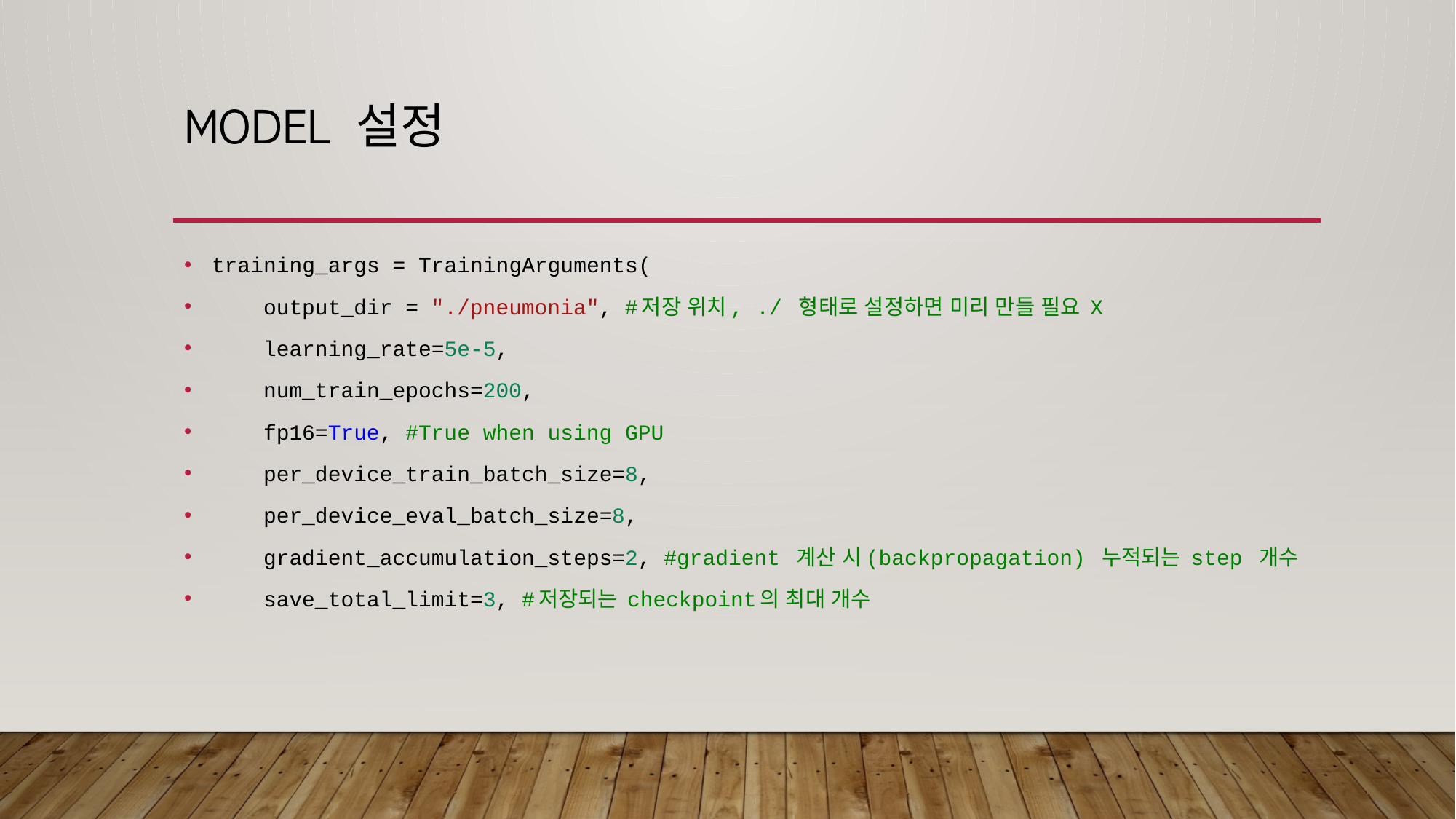

# Model 설정
training_args = TrainingArguments(
    output_dir = "./pneumonia", #저장 위치, ./ 형태로 설정하면 미리 만들 필요 X
    learning_rate=5e-5,
    num_train_epochs=200,
    fp16=True, #True when using GPU
    per_device_train_batch_size=8,
    per_device_eval_batch_size=8,
    gradient_accumulation_steps=2, #gradient 계산 시(backpropagation) 누적되는 step 개수
    save_total_limit=3, #저장되는 checkpoint의 최대 개수